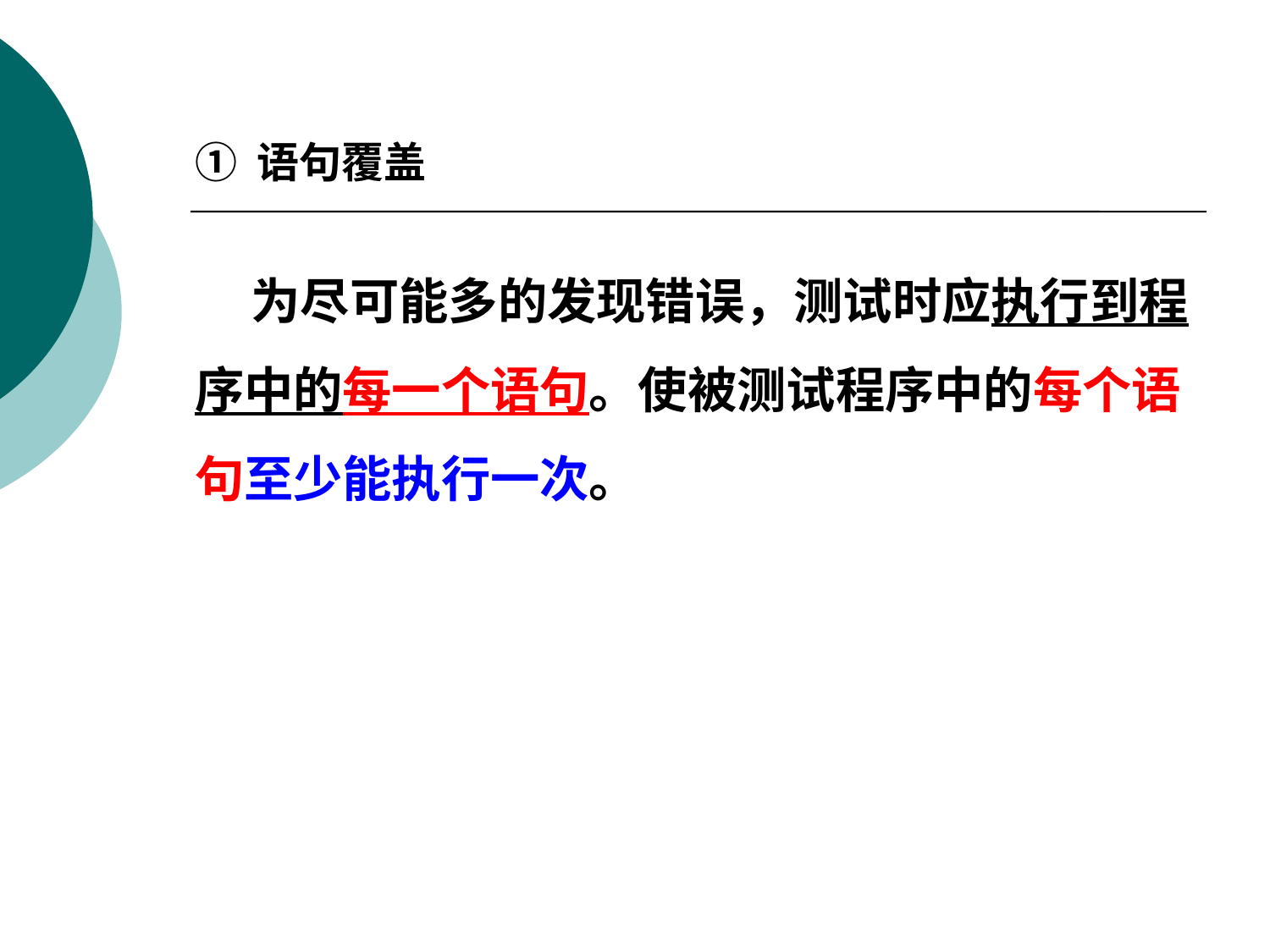

① 语句覆盖
    为尽可能多的发现错误，测试时应执行到程序中的每一个语句。使被测试程序中的每个语句至少能执行一次。